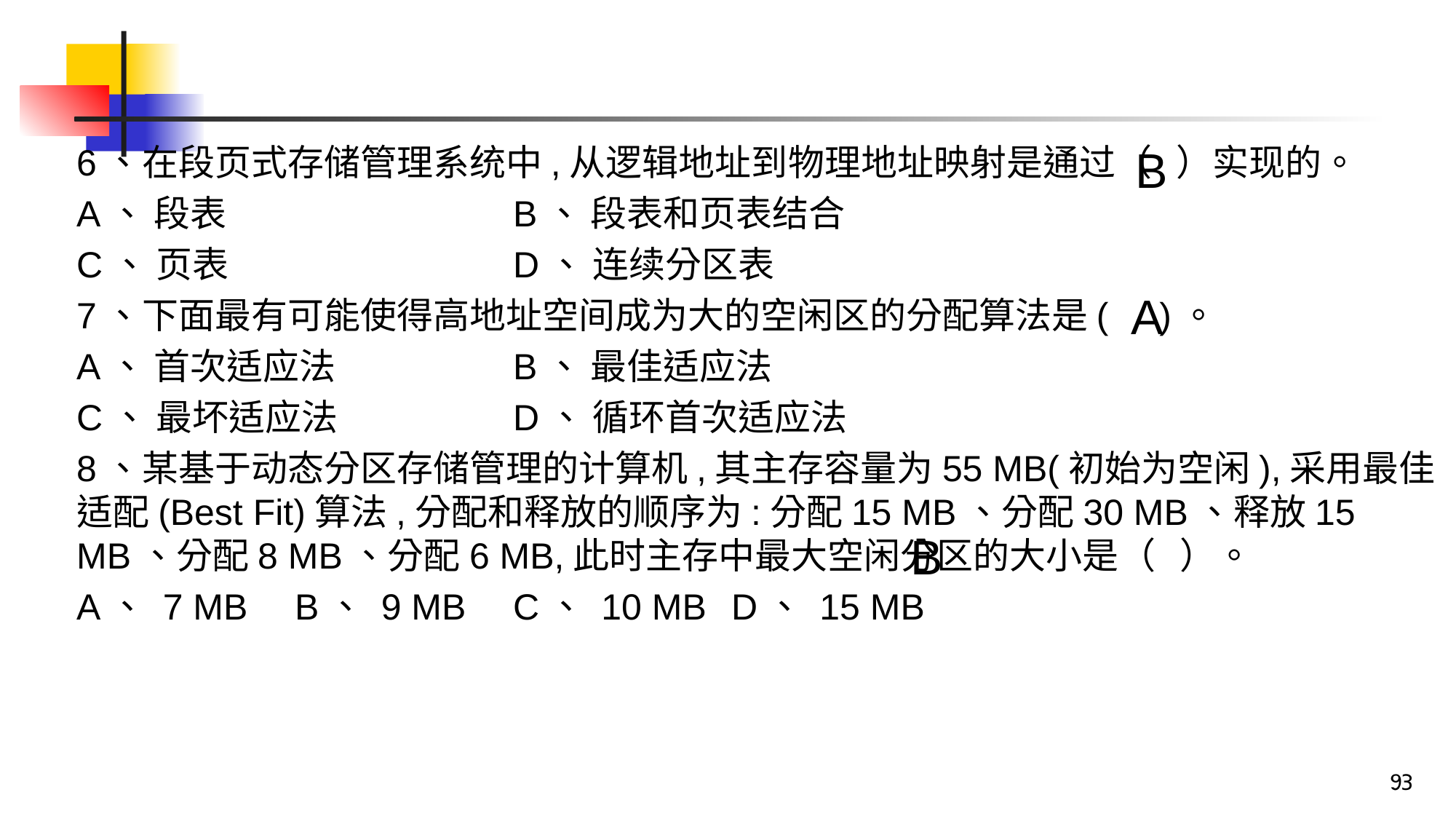

B
6、在段页式存储管理系统中,从逻辑地址到物理地址映射是通过（   ）实现的。
A、 段表			B、 段表和页表结合
C、 页表			D、 连续分区表
7、下面最有可能使得高地址空间成为大的空闲区的分配算法是(     )。
A、 首次适应法 		B、 最佳适应法
C、 最坏适应法 		D、 循环首次适应法
8、某基于动态分区存储管理的计算机,其主存容量为55 MB(初始为空闲),采用最佳适配(Best Fit)算法,分配和释放的顺序为:分配15 MB、分配30 MB、释放15 MB、分配8 MB、分配6 MB,此时主存中最大空闲分区的大小是（   ）。
A、 7 MB	B、 9 MB	C、 10 MB	D、 15 MB
A
B
93